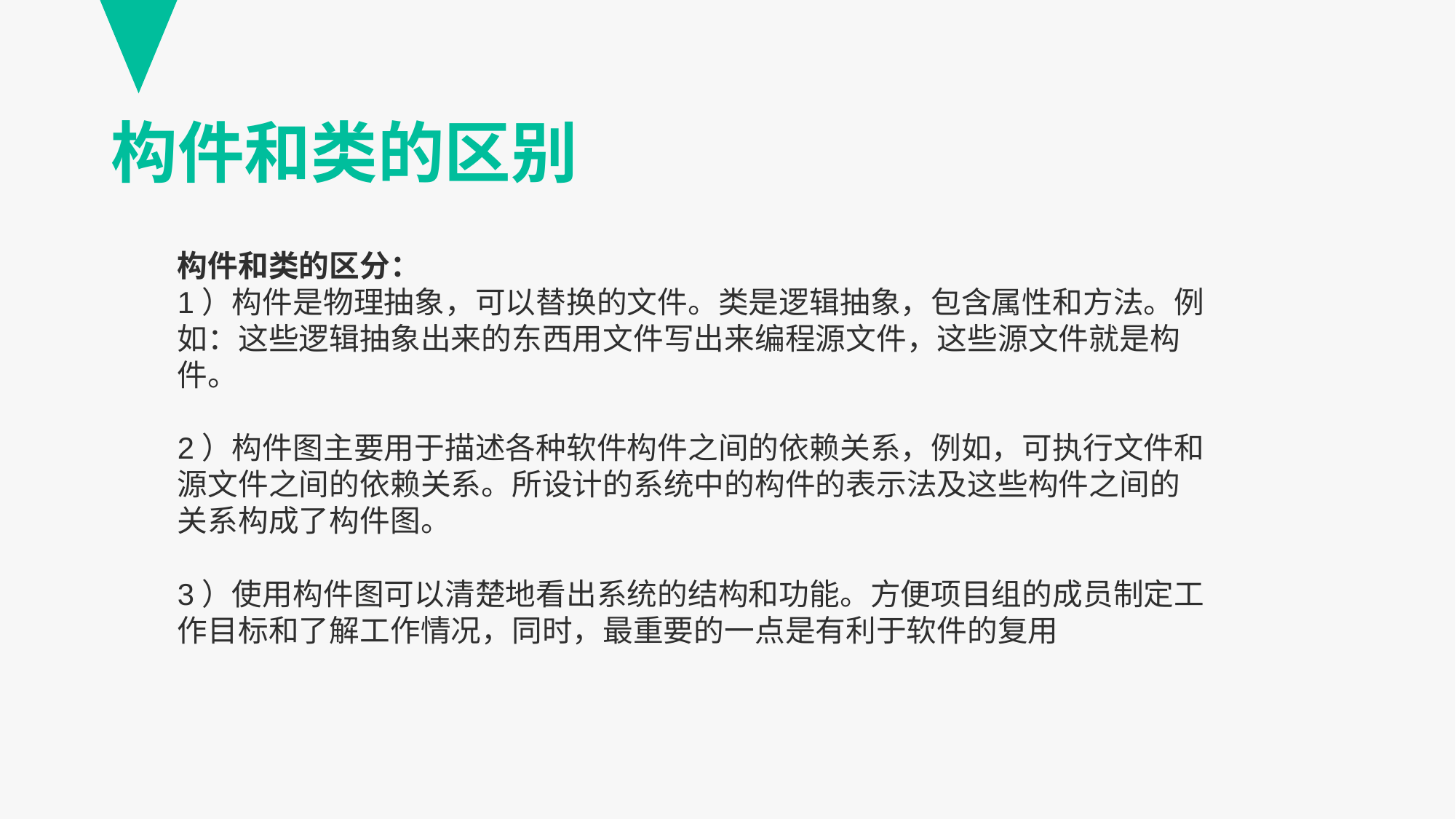

# 构件和类的区别
构件和类的区分：
1）构件是物理抽象，可以替换的文件。类是逻辑抽象，包含属性和方法。例如：这些逻辑抽象出来的东西用文件写出来编程源文件，这些源文件就是构件。

2）构件图主要用于描述各种软件构件之间的依赖关系，例如，可执行文件和源文件之间的依赖关系。所设计的系统中的构件的表示法及这些构件之间的关系构成了构件图。

3）使用构件图可以清楚地看出系统的结构和功能。方便项目组的成员制定工作目标和了解工作情况，同时，最重要的一点是有利于软件的复用